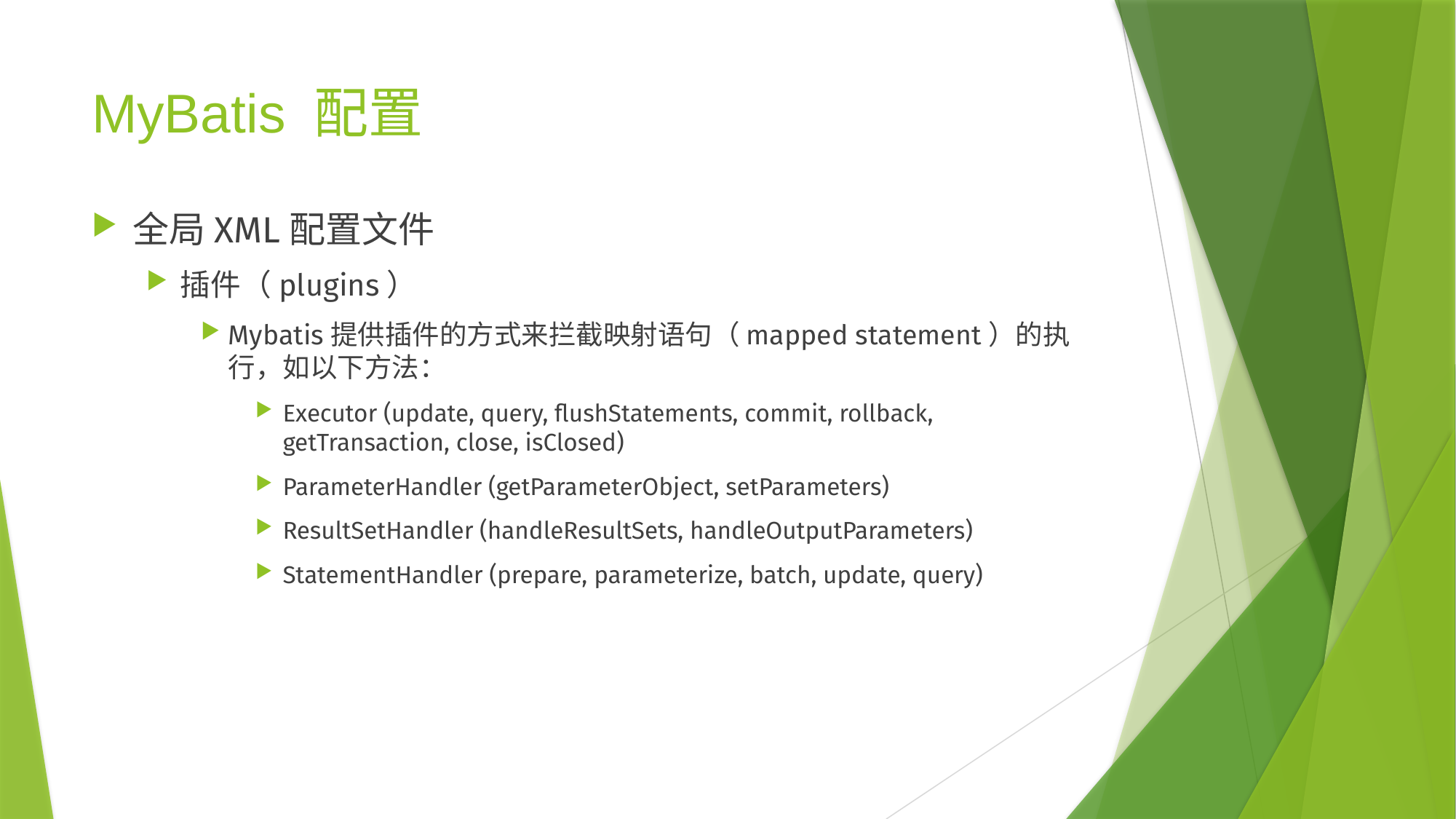

# MyBatis 配置
全局XML配置文件
插件（plugins）
Mybatis提供插件的方式来拦截映射语句（mapped statement）的执行，如以下方法：
Executor (update, query, flushStatements, commit, rollback, getTransaction, close, isClosed)
ParameterHandler (getParameterObject, setParameters)
ResultSetHandler (handleResultSets, handleOutputParameters)
StatementHandler (prepare, parameterize, batch, update, query)